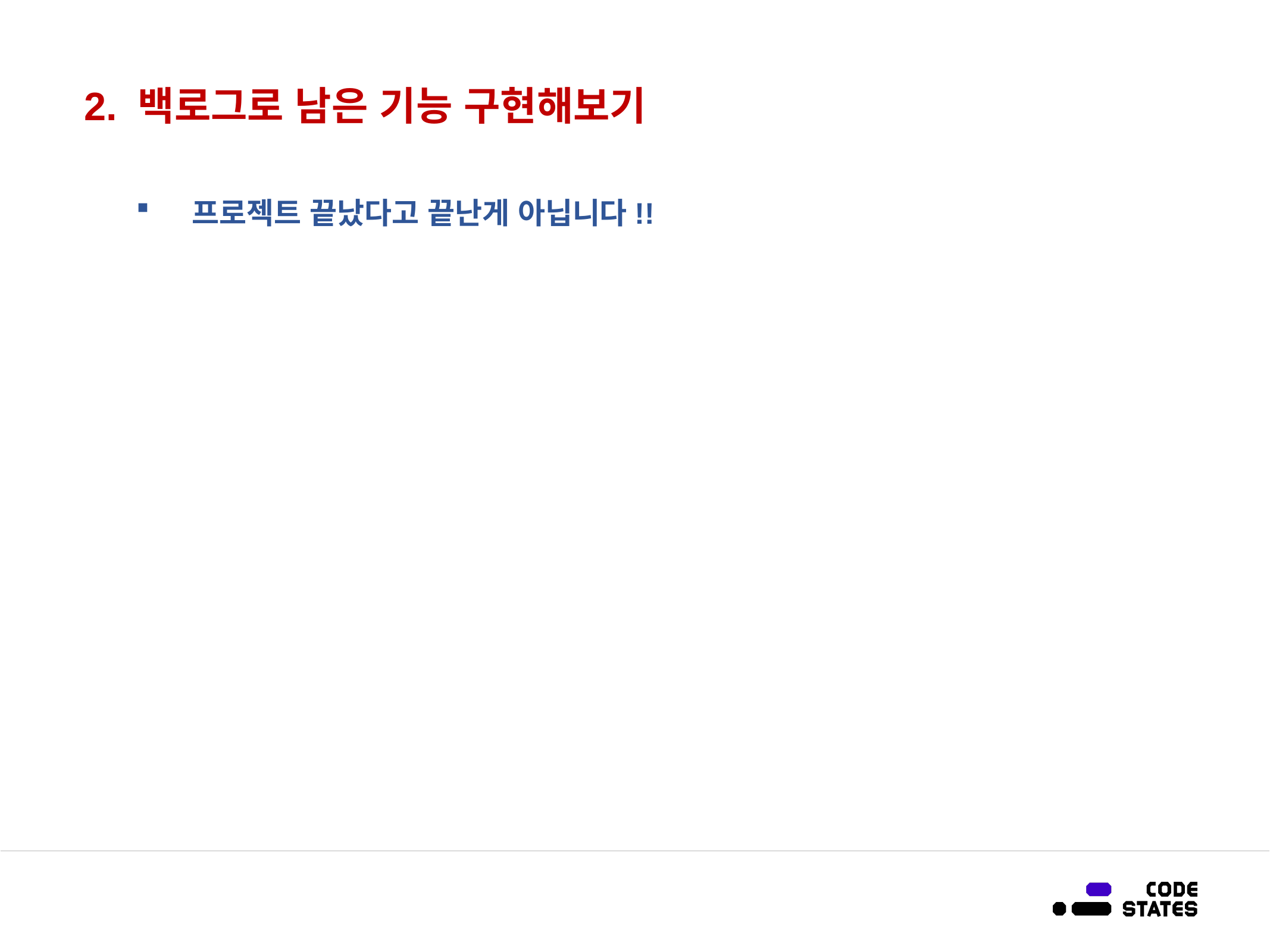

# 2. 백로그로 남은 기능 구현해보기
프로젝트 끝났다고 끝난게 아닙니다!!